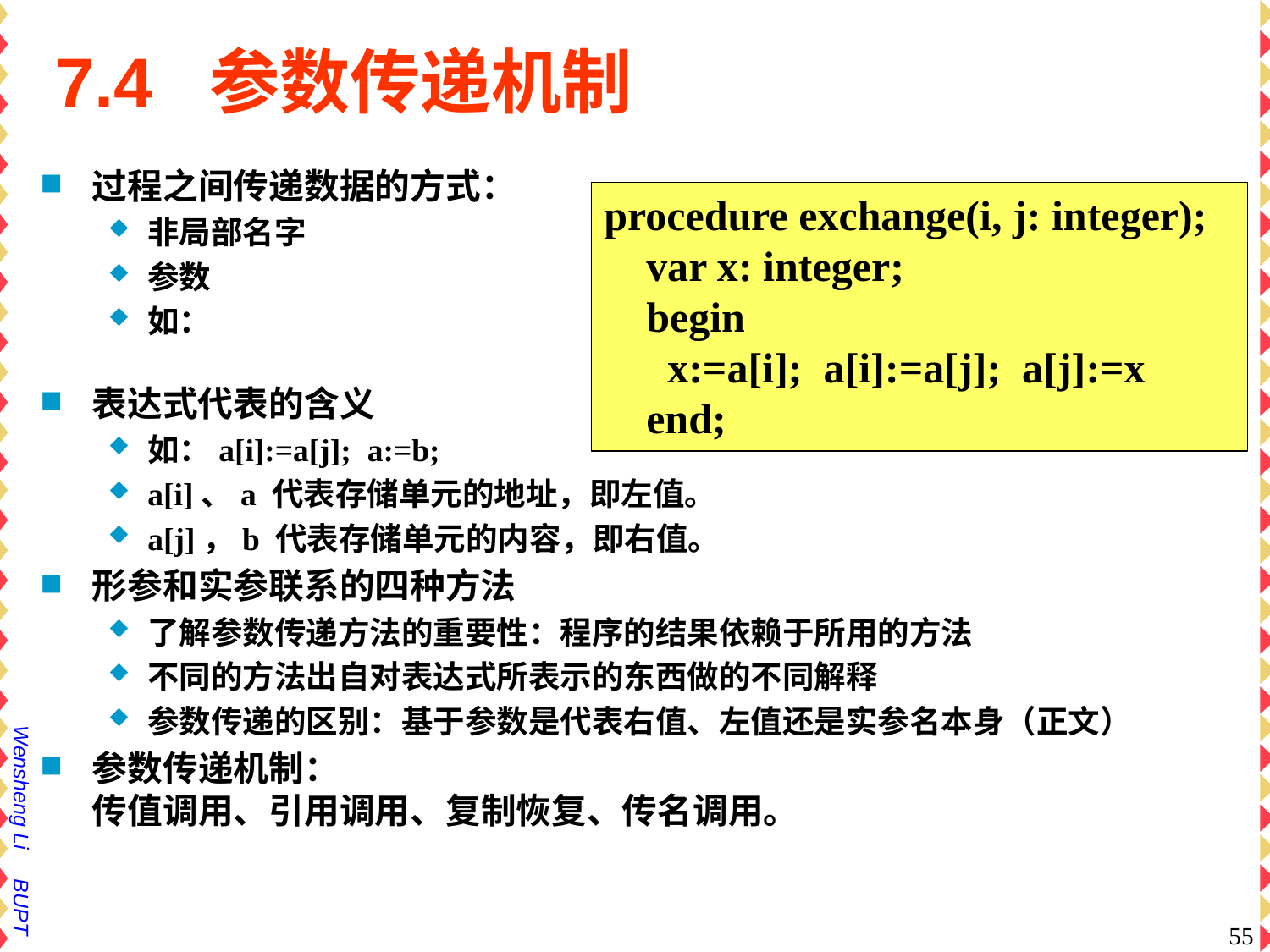

# 7.4  参数传递机制
过程之间传递数据的方式：
非局部名字
参数
如：

表达式代表的含义
如：a[i]:=a[j];  a:=b;
a[i]、a 代表存储单元的地址，即左值。
a[j]，b 代表存储单元的内容，即右值。
形参和实参联系的四种方法
了解参数传递方法的重要性：程序的结果依赖于所用的方法
不同的方法出自对表达式所表示的东西做的不同解释
参数传递的区别：基于参数是代表右值、左值还是实参名本身（正文）
参数传递机制：
传值调用、引用调用、复制恢复、传名调用。

procedure exchange(i, j: integer);
    var x: integer;
    begin
      x:=a[i];  a[i]:=a[j];  a[j]:=x
    end;
55